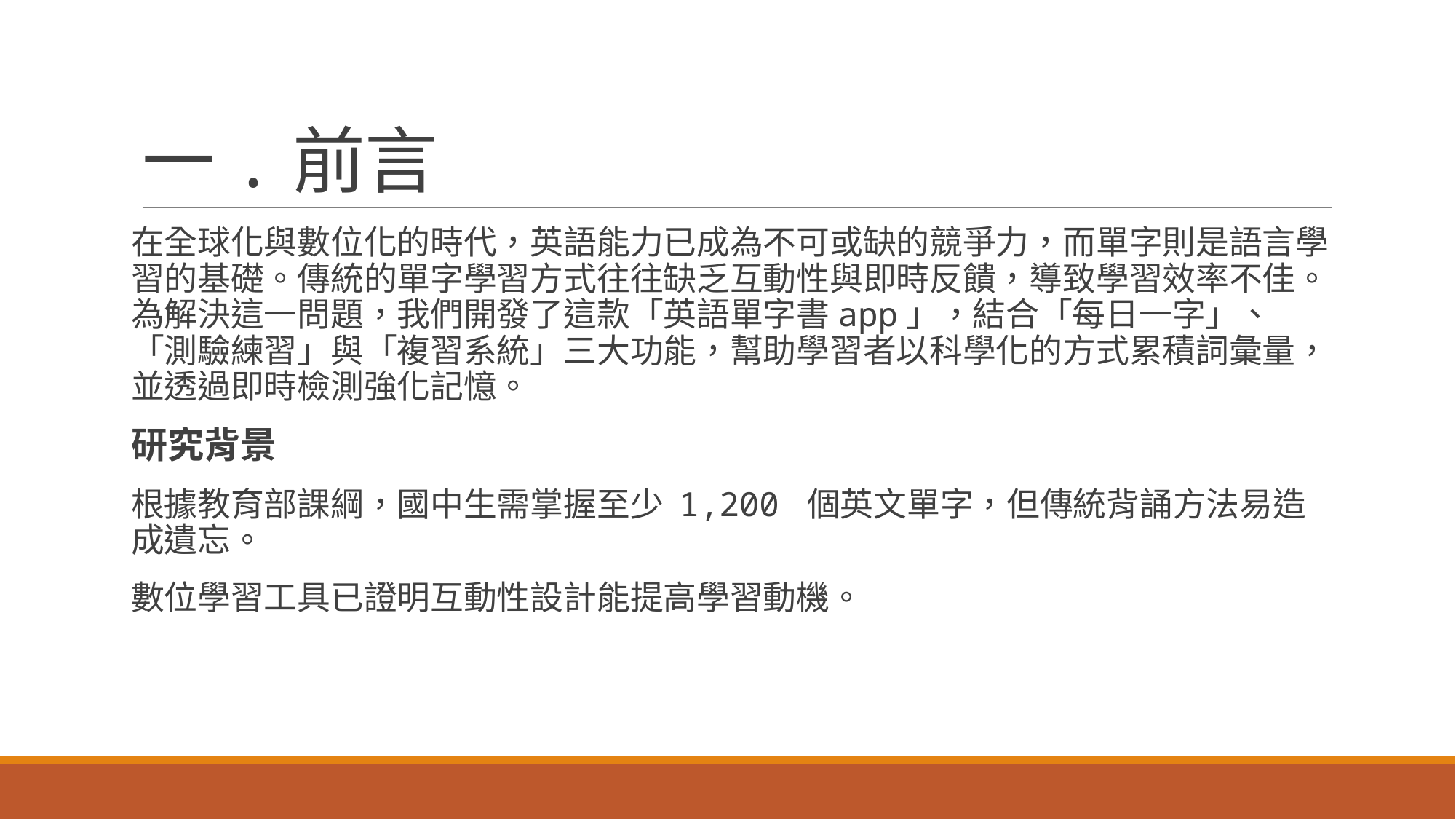

# 一.前言
在全球化與數位化的時代，英語能力已成為不可或缺的競爭力，而單字則是語言學習的基礎。傳統的單字學習方式往往缺乏互動性與即時反饋，導致學習效率不佳。為解決這一問題，我們開發了這款「英語單字書app」，結合「每日一字」、「測驗練習」與「複習系統」三大功能，幫助學習者以科學化的方式累積詞彙量，並透過即時檢測強化記憶。
研究背景
根據教育部課綱，國中生需掌握至少 1,200 個英文單字，但傳統背誦方法易造成遺忘。
數位學習工具已證明互動性設計能提高學習動機。